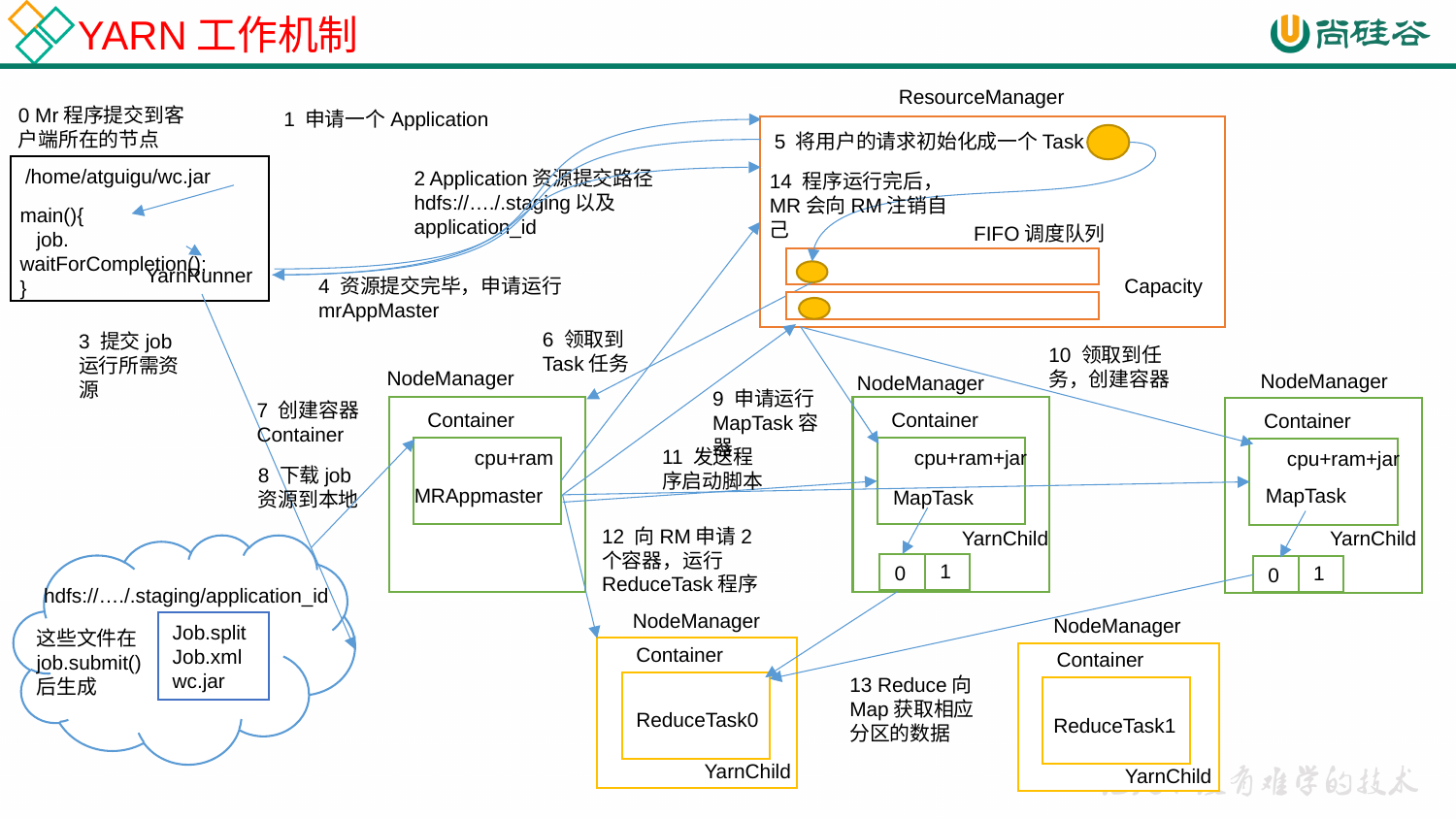

YARN工作机制
ResourceManager
0 Mr程序提交到客户端所在的节点
1 申请一个Application

5 将用户的请求初始化成一个Task

/home/atguigu/wc.jar
2 Application资源提交路径
hdfs://…./.staging以及application_id
14 程序运行完后，MR会向RM注销自己
main(){
   job. waitForCompletion();
}
FIFO调度队列

YarnRunner

4 资源提交完毕，申请运行mrAppMaster
Capacity

6 领取到Task任务
3 提交job运行所需资源
10 领取到任务，创建容器
NodeManager
NodeManager
NodeManager
9 申请运行MapTask容器
7 创建容器Container

Container
Container
Container
11 发送程序启动脚本

cpu+ram

cpu+ram+jar

cpu+ram+jar
8 下载job资源到本地
MRAppmaster
MapTask
MapTask
12 向RM申请2个容器，运行ReduceTask程序
YarnChild
YarnChild

1
0
1

0

hdfs://…./.staging/application_id
NodeManager
NodeManager
Job.split
Job.xml
wc.jar
这些文件在job.submit()后生成
Container

Container

13 Reduce向Map获取相应分区的数据

ReduceTask0
ReduceTask1
YarnChild
YarnChild